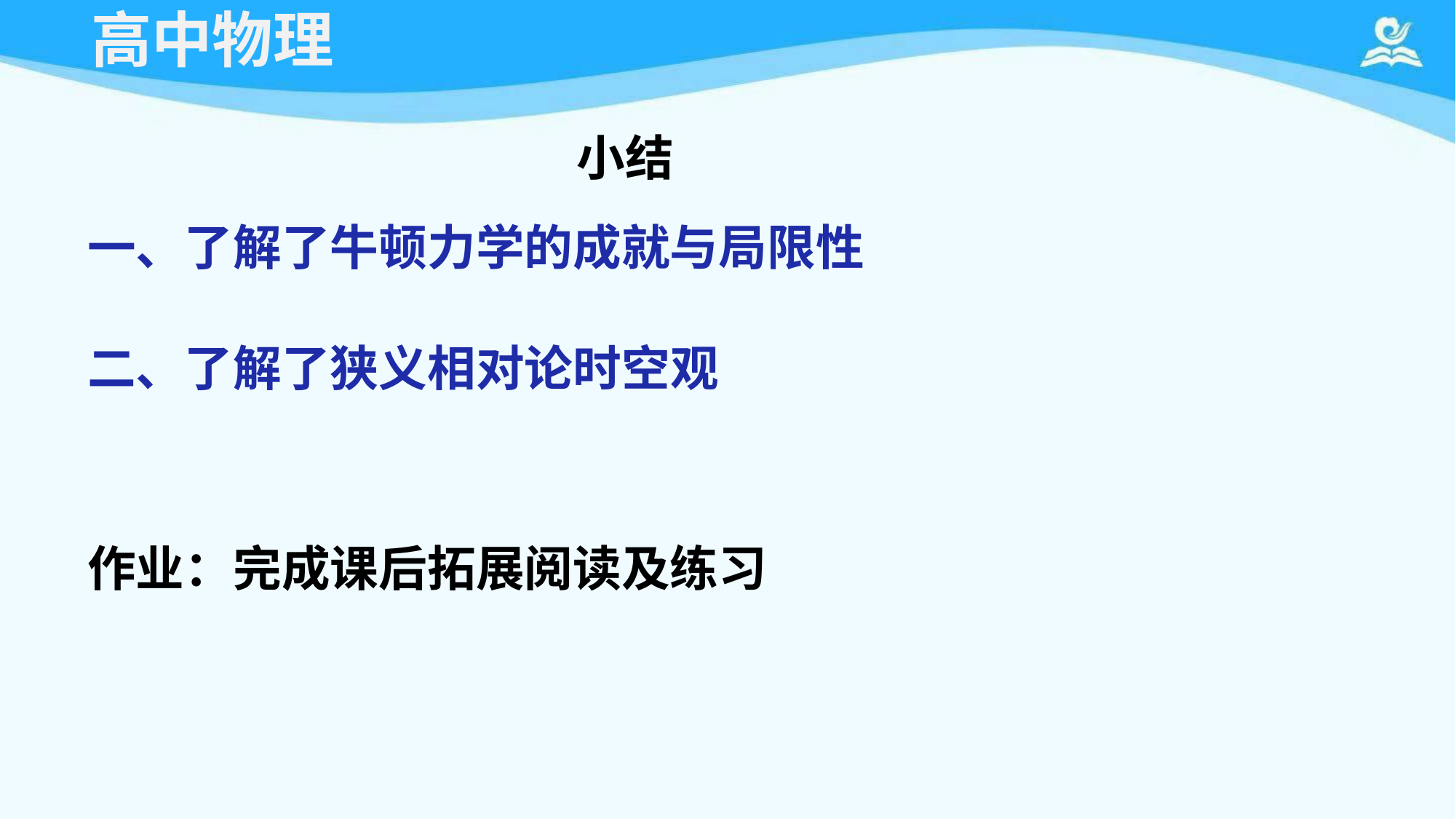

# 高中物理
小结
一、了解了牛顿力学的成就与局限性

二、了解了狭义相对论时空观

作业：完成课后拓展阅读及练习